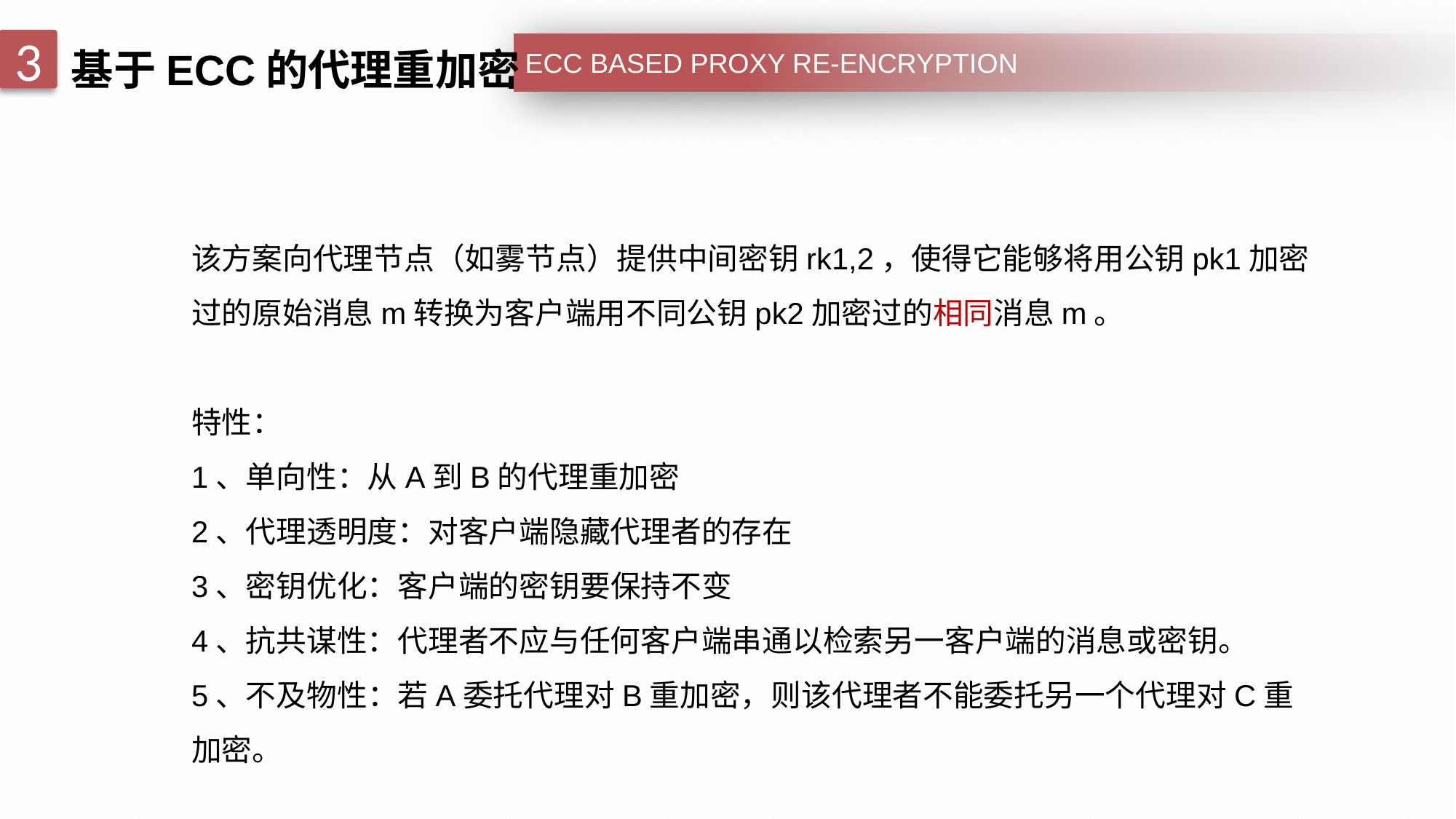

基于ECC的代理重加密
3

ECC BASED PROXY RE-ENCRYPTION
该方案向代理节点（如雾节点）提供中间密钥rk1,2，使得它能够将用公钥pk1加密过的原始消息m转换为客户端用不同公钥pk2加密过的相同消息m。

特性：
1、单向性：从A到B的代理重加密
2、代理透明度：对客户端隐藏代理者的存在
3、密钥优化：客户端的密钥要保持不变
4、抗共谋性：代理者不应与任何客户端串通以检索另一客户端的消息或密钥。
5、不及物性：若A委托代理对B重加密，则该代理者不能委托另一个代理对C重加密。